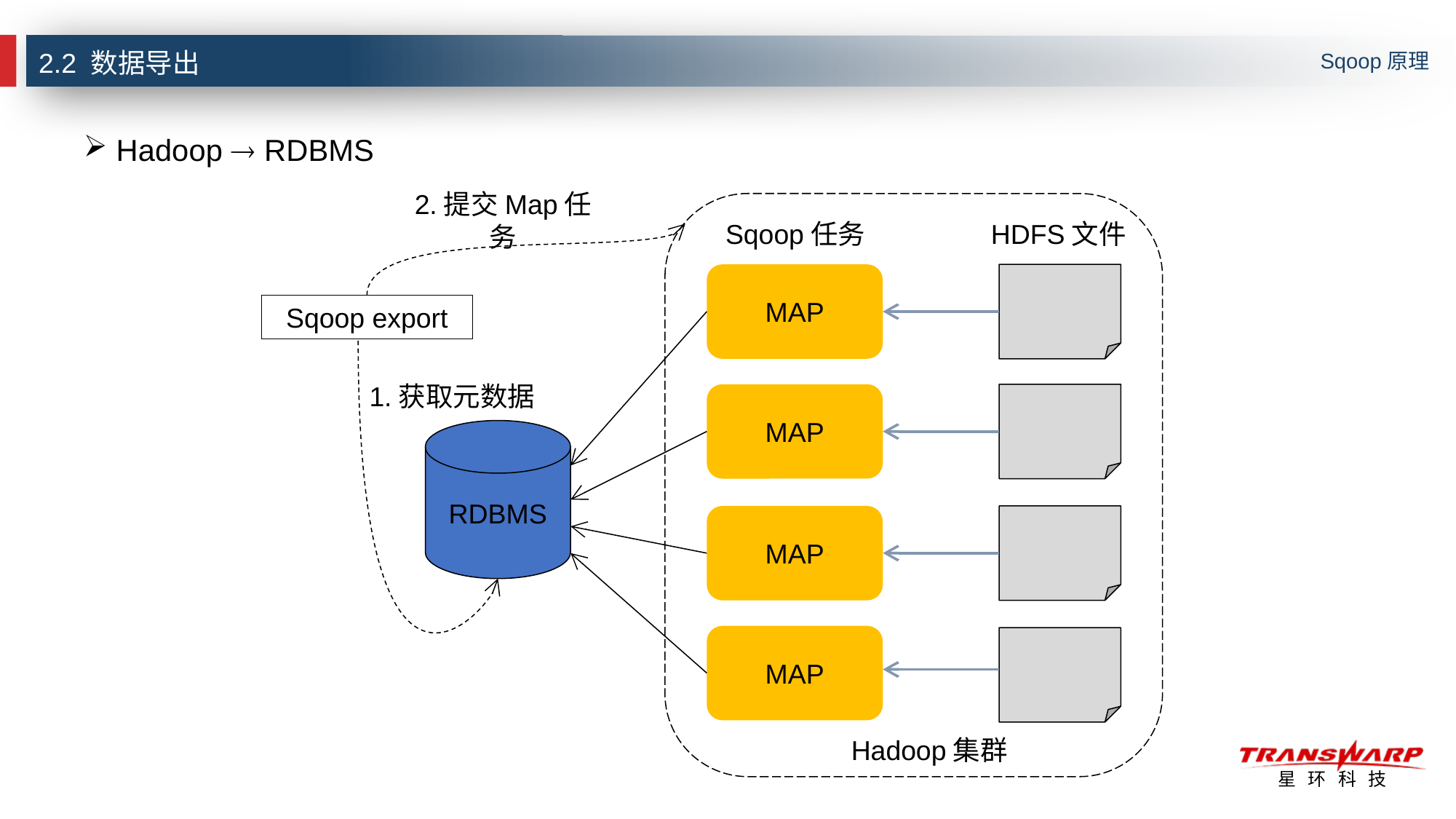

Sqoop原理
# 2.2 数据导出
Hadoop → RDBMS

2.提交Map任务

Sqoop任务
HDFS文件
MAP

Sqoop export
1.获取元数据
MAP

RDBMS
MAP

MAP

Hadoop集群